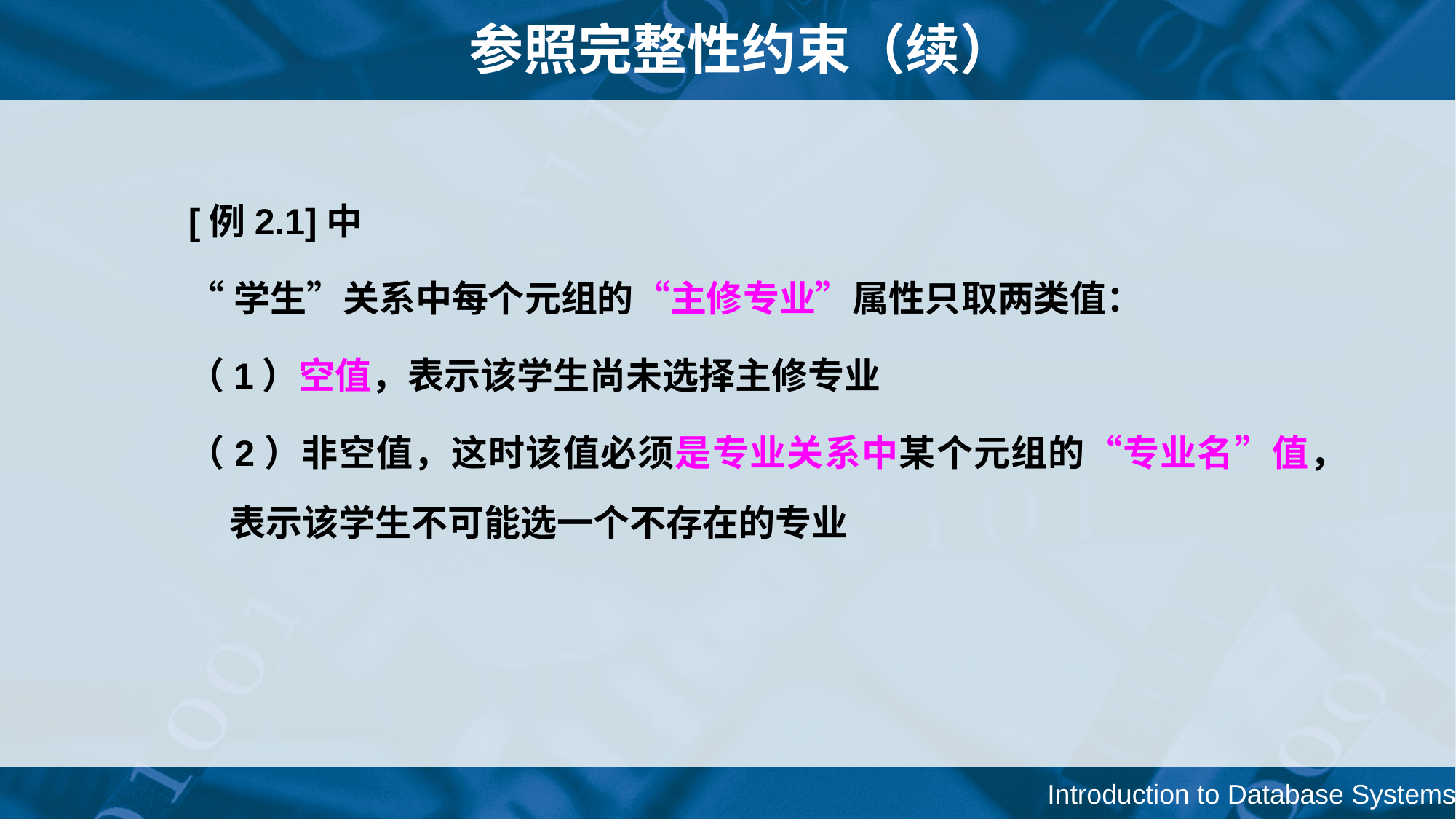

# 参照完整性约束（续）

[例2.1]中
“学生”关系中每个元组的“主修专业”属性只取两类值：
（1）空值，表示该学生尚未选择主修专业
（2）非空值，这时该值必须是专业关系中某个元组的“专业名”值，表示该学生不可能选一个不存在的专业